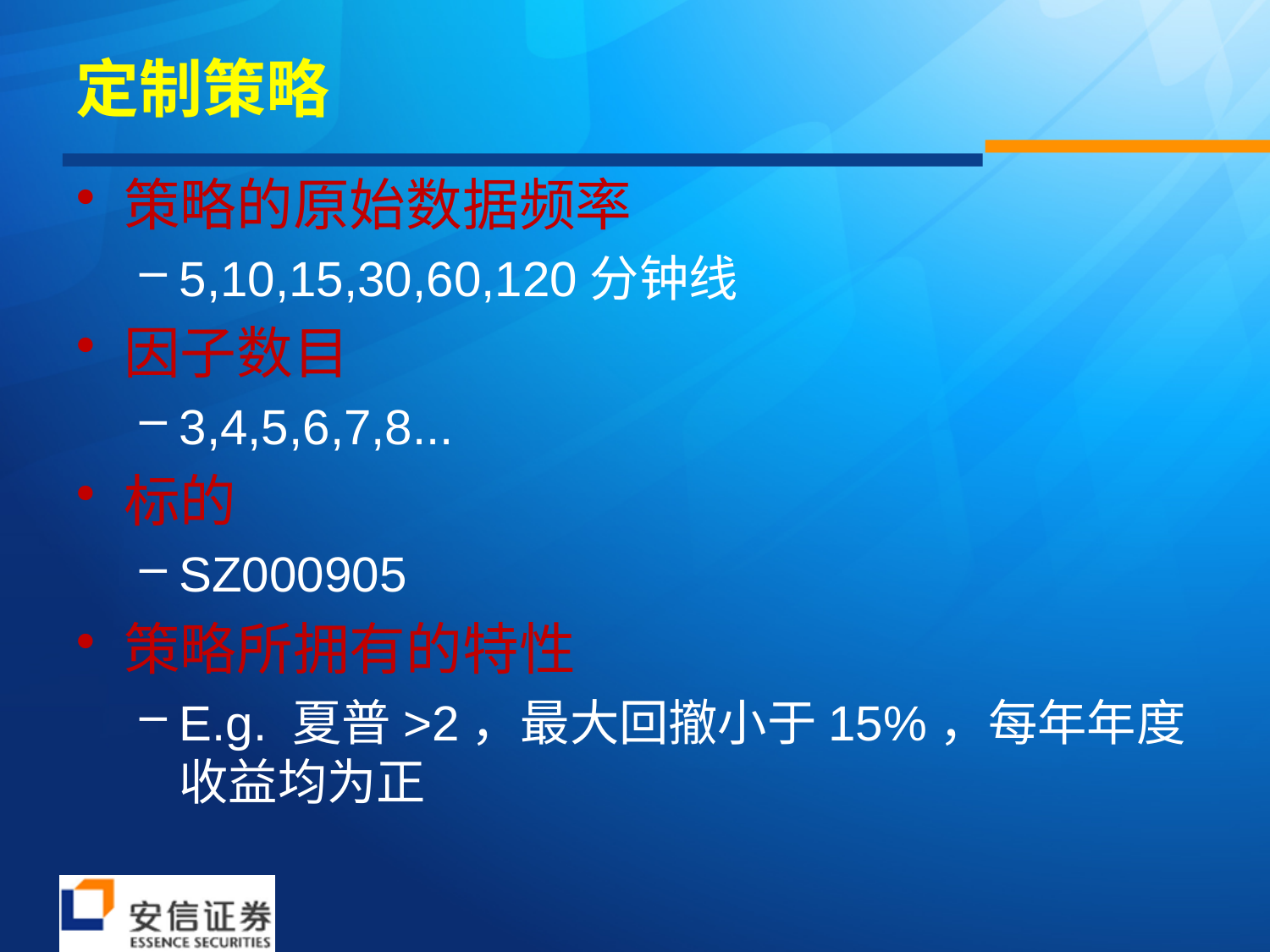

# 定制策略
策略的原始数据频率
5,10,15,30,60,120分钟线
因子数目
3,4,5,6,7,8...
标的
SZ000905
策略所拥有的特性
E.g. 夏普>2，最大回撤小于15%，每年年度收益均为正